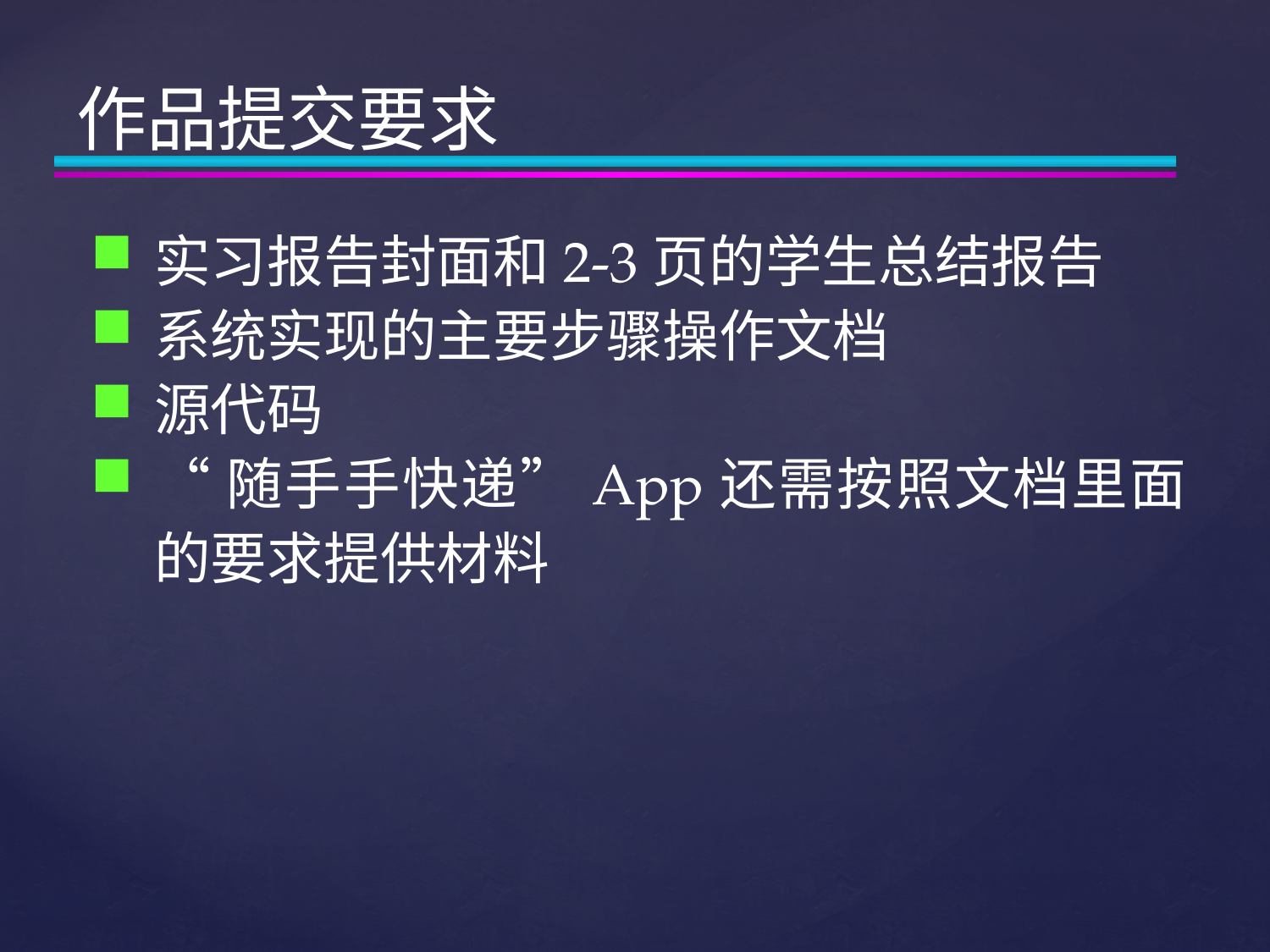

# 作品提交要求

实习报告封面和2-3页的学生总结报告
系统实现的主要步骤操作文档
源代码
“随⼿手快递”App还需按照文档里面的要求提供材料